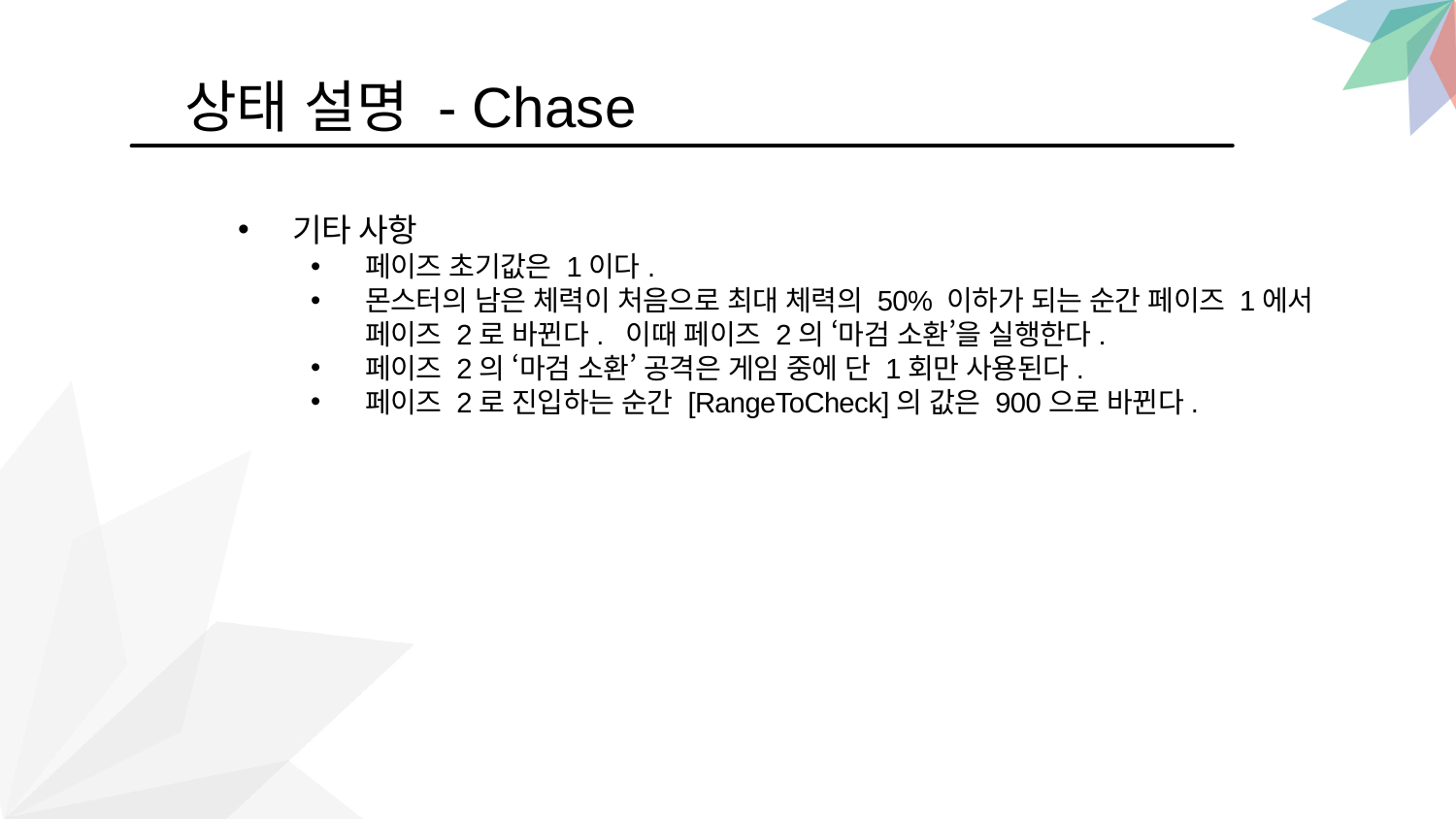

상태 설명 - Chase
기타 사항
페이즈 초기값은 1이다.
몬스터의 남은 체력이 처음으로 최대 체력의 50% 이하가 되는 순간 페이즈 1에서 페이즈 2로 바뀐다.  이때 페이즈 2의 ‘마검 소환’을 실행한다.
페이즈 2의 ‘마검 소환’ 공격은 게임 중에 단 1회만 사용된다.
페이즈 2로 진입하는 순간 [RangeToCheck]의 값은 900으로 바뀐다.